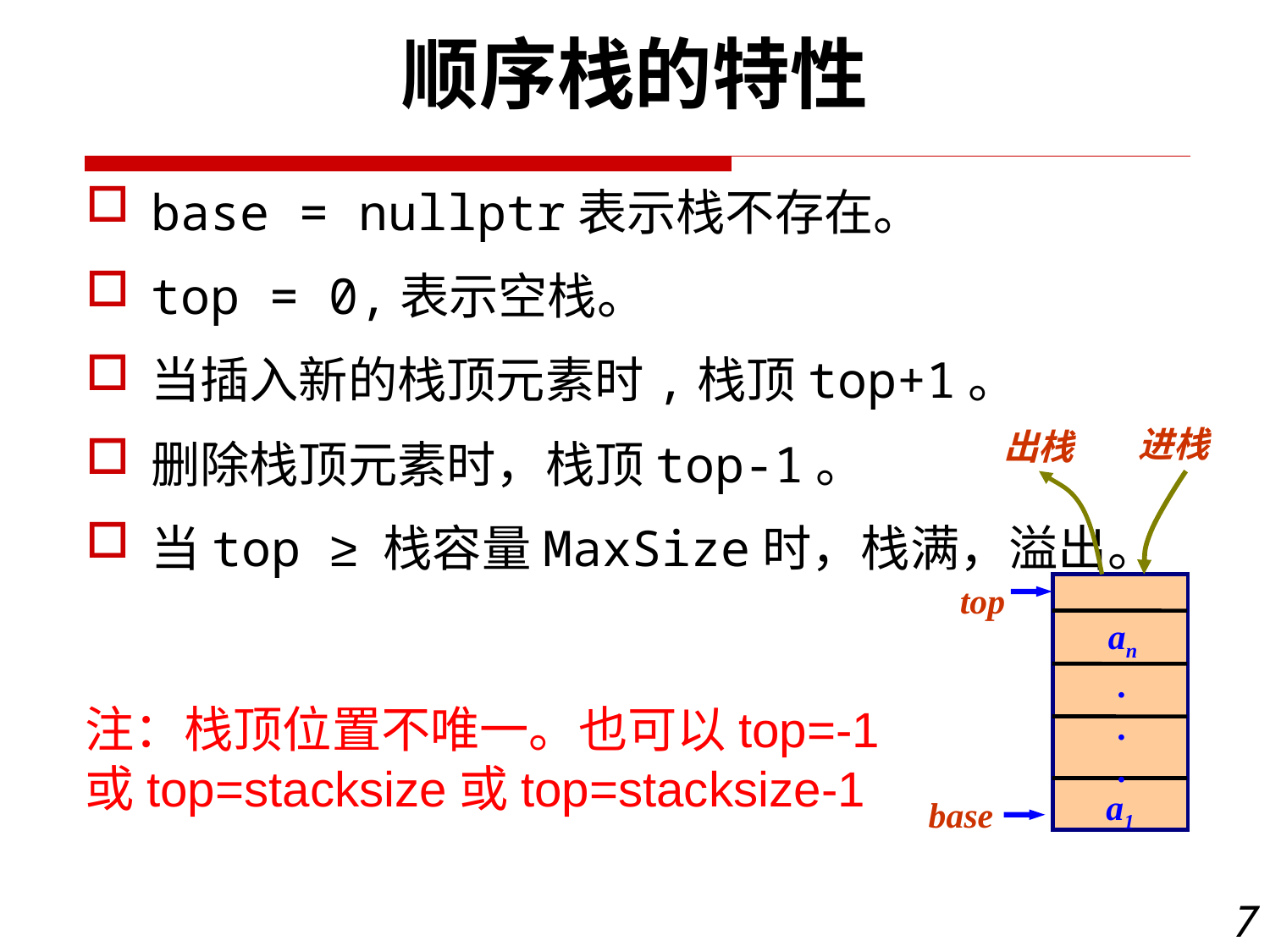

顺序栈的特性
base = nullptr表示栈不存在。
top = 0,表示空栈。
当插入新的栈顶元素时,栈顶top+1。
删除栈顶元素时，栈顶top-1。
当top ≥ 栈容量MaxSize时，栈满，溢出。
进栈
  出栈

an
.
.
.

top

a1
base

注：栈顶位置不唯一。也可以top=-1或top=stacksize或top=stacksize-1
7